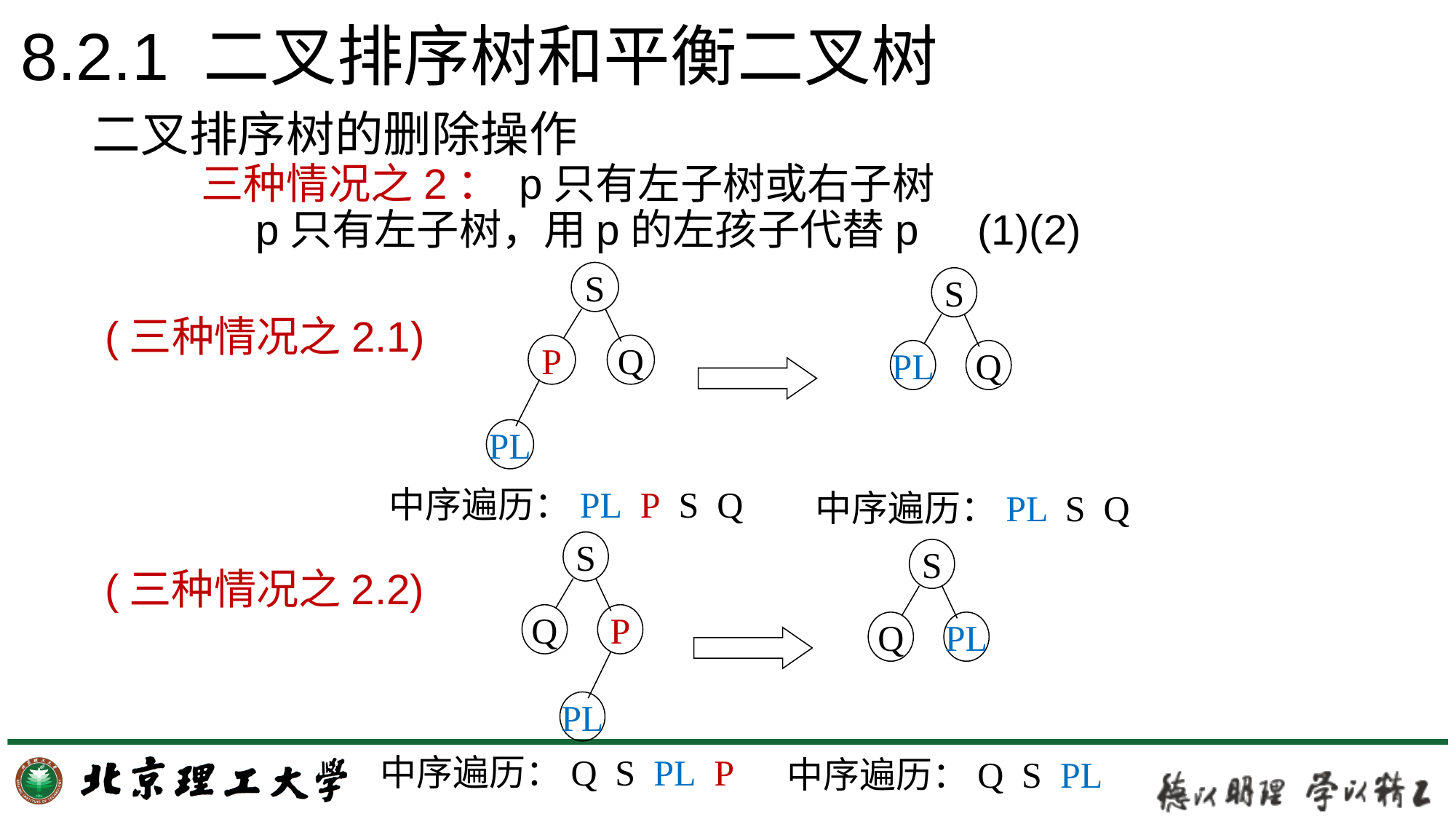

# 8.2.1 二叉排序树和平衡二叉树
二叉排序树的删除操作
三种情况之2： p只有左子树或右子树
p只有左子树，用p的左孩子代替p     (1)(2)
S

P
Q

PL
S

PL
Q
(三种情况之2.1)

中序遍历：PL  P  S  Q
中序遍历：PL  S  Q
S

Q
P

PL
S

Q
PL
(三种情况之2.2)

中序遍历：Q  S  PL  P
中序遍历：Q  S  PL